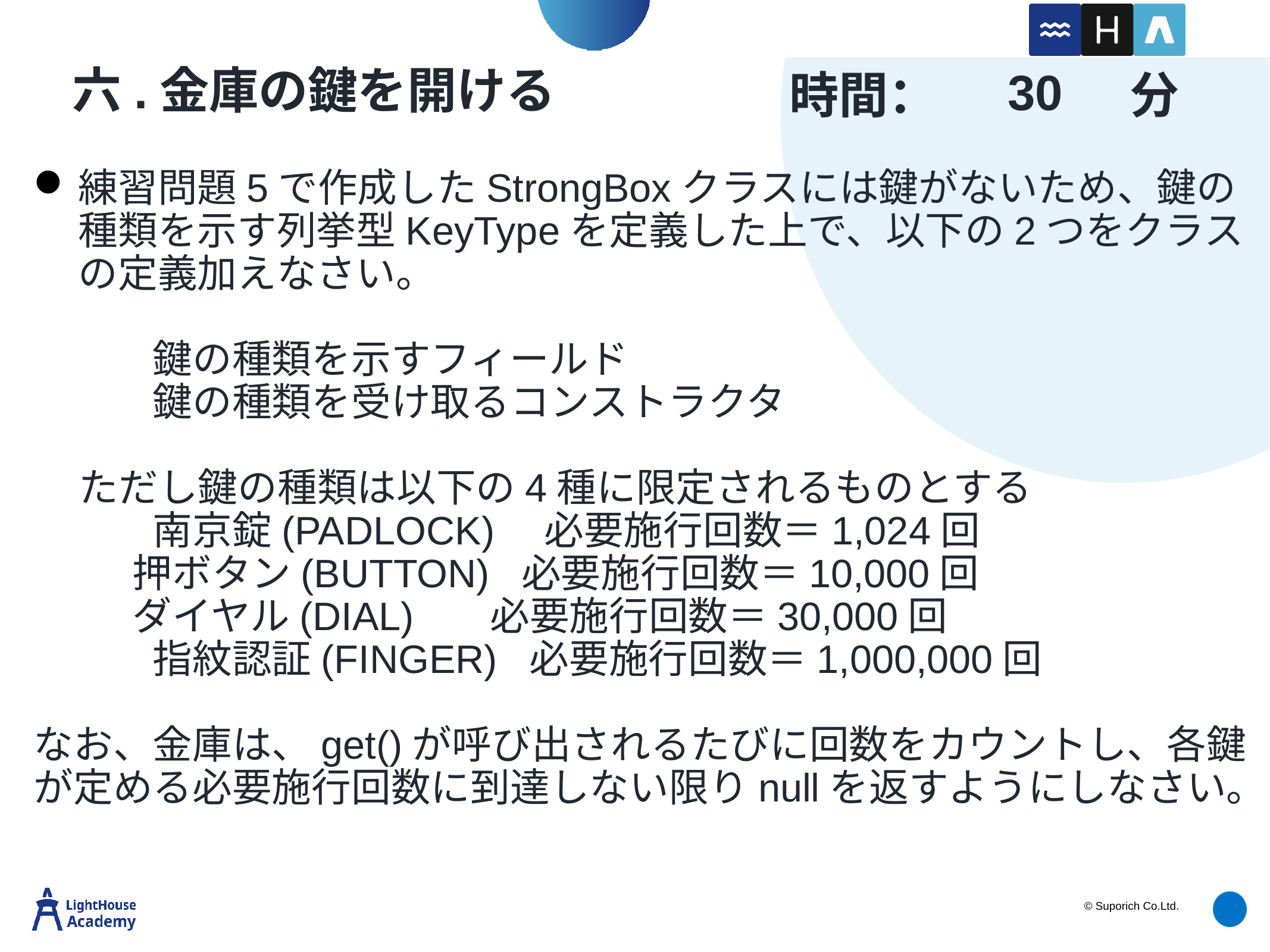

30
# 六.金庫の鍵を開ける
練習問題5で作成したStrongBoxクラスには鍵がないため、鍵の種類を示す列挙型KeyTypeを定義した上で、以下の2つをクラスの定義加えなさい。

　　　鍵の種類を示すフィールド
　　　鍵の種類を受け取るコンストラクタ

    ただし鍵の種類は以下の4種に限定されるものとする
　　　南京錠(PADLOCK)　必要施行回数＝1,024回
          押ボタン(BUTTON)  必要施行回数＝10,000回
          ダイヤル(DIAL)      必要施行回数＝30,000回
　　　指紋認証(FINGER)  必要施行回数＝1,000,000回

なお、金庫は、get()が呼び出されるたびに回数をカウントし、各鍵
が定める必要施行回数に到達しない限りnullを返すようにしなさい。